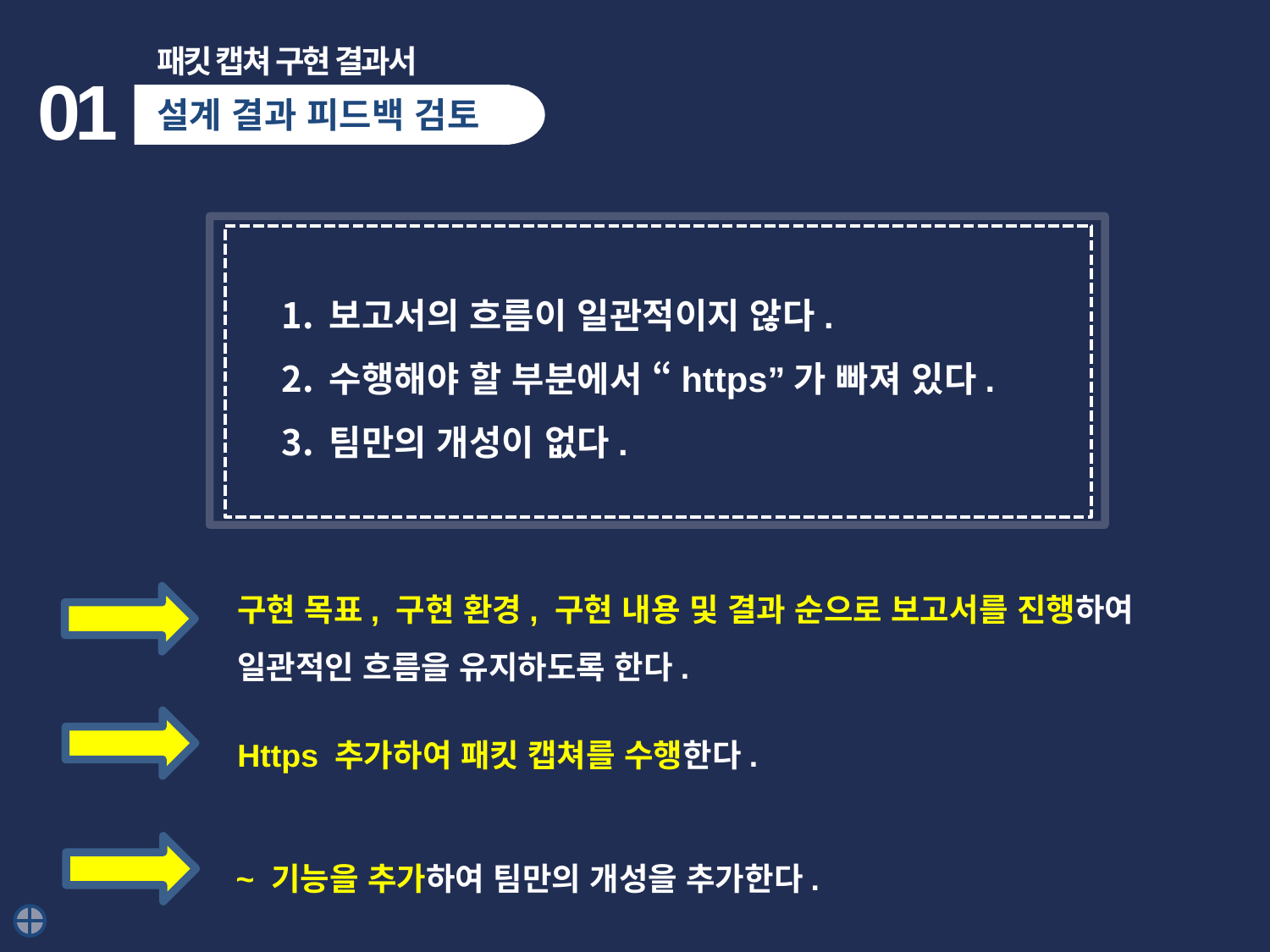

패킷 캡쳐 구현 결과서
01

설계 결과 피드백 검토

보고서의 흐름이 일관적이지 않다.
수행해야 할 부분에서 “https”가 빠져 있다.
팀만의 개성이 없다.
구현 목표, 구현 환경, 구현 내용 및 결과 순으로 보고서를 진행하여 일관적인 흐름을 유지하도록 한다.

Https 추가하여 패킷 캡쳐를 수행한다.
~ 기능을 추가하여 팀만의 개성을 추가한다.